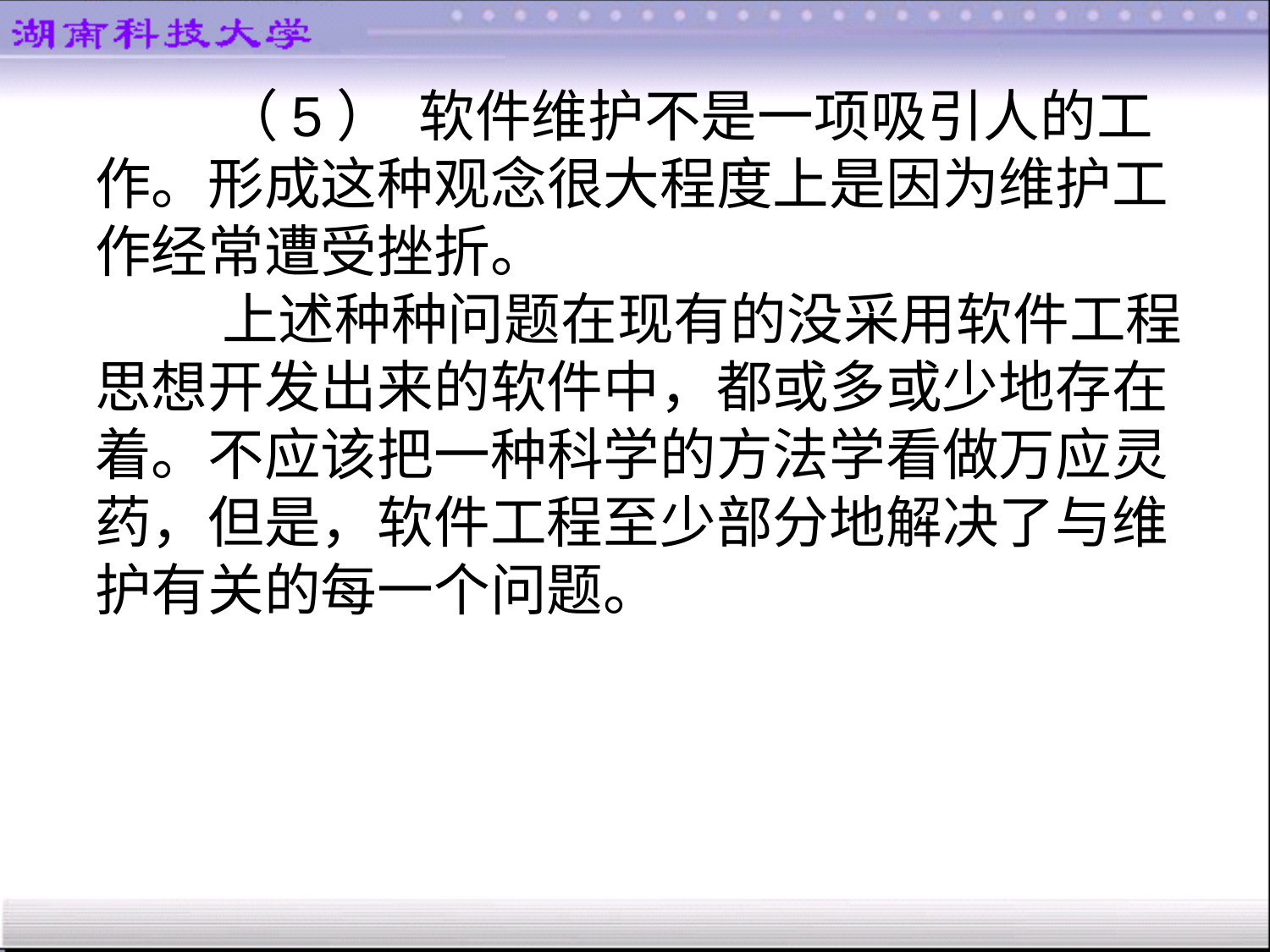

（5）  软件维护不是一项吸引人的工作。形成这种观念很大程度上是因为维护工作经常遭受挫折。
		上述种种问题在现有的没采用软件工程思想开发出来的软件中，都或多或少地存在着。不应该把一种科学的方法学看做万应灵药，但是，软件工程至少部分地解决了与维护有关的每一个问题。